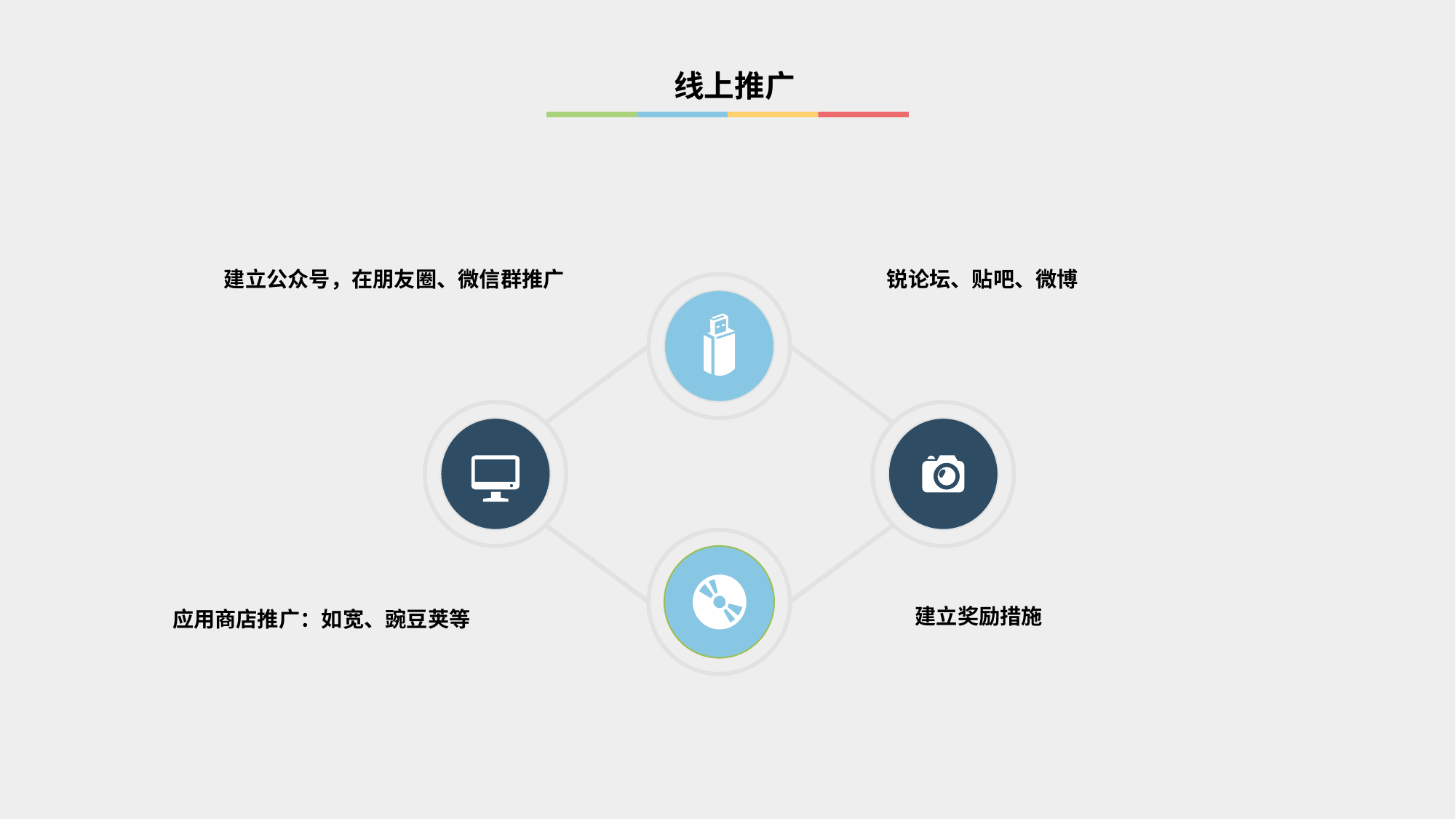

线上推广

建立公众号，在朋友圈、微信群推广
锐论坛、贴吧、微博

建立奖励措施
 应用商店推广：如宽、豌豆荚等